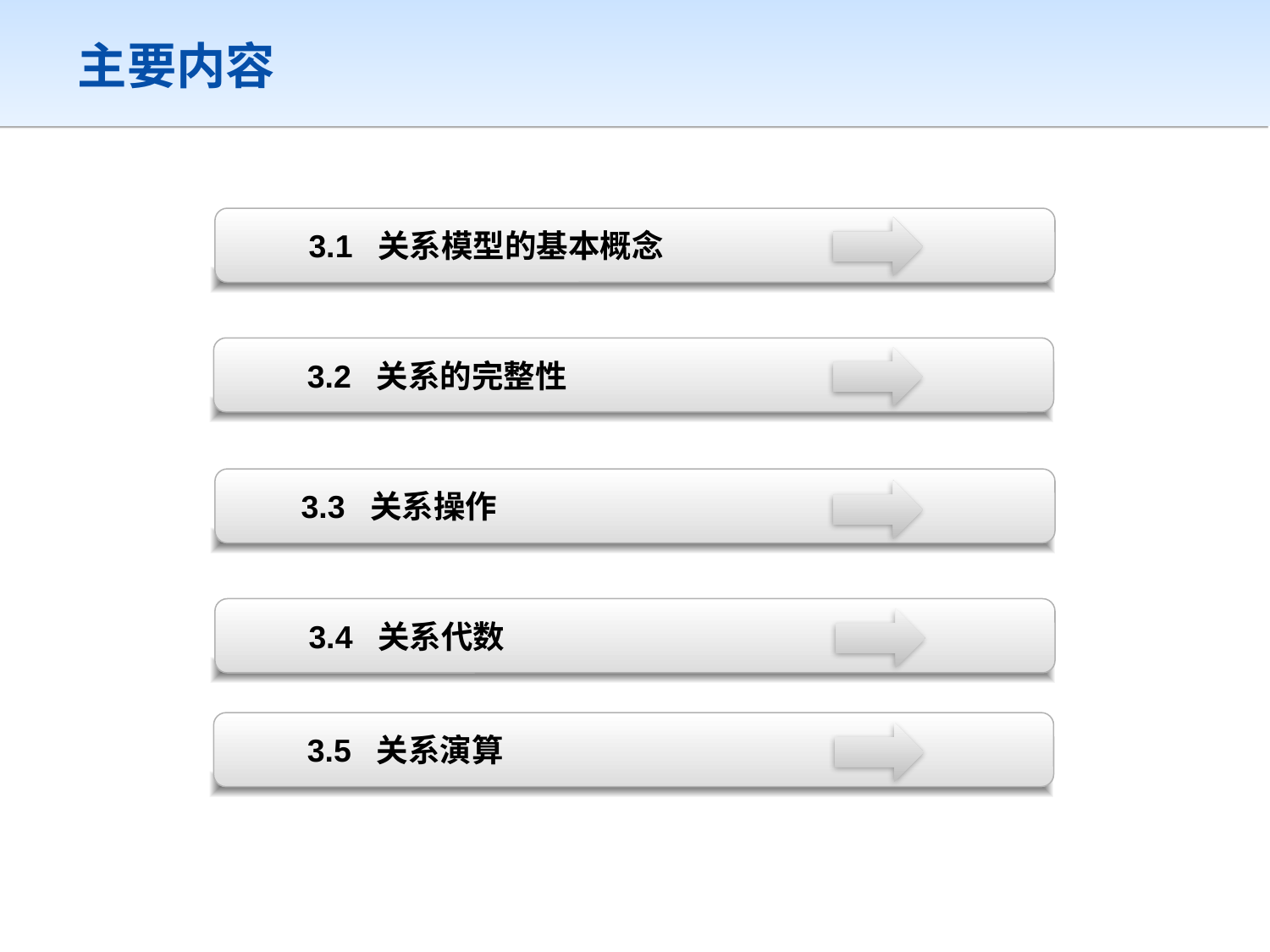

主要内容

3.1  关系模型的基本概念

3.2  关系的完整性

3.3  关系操作

3.4  关系代数

3.5  关系演算